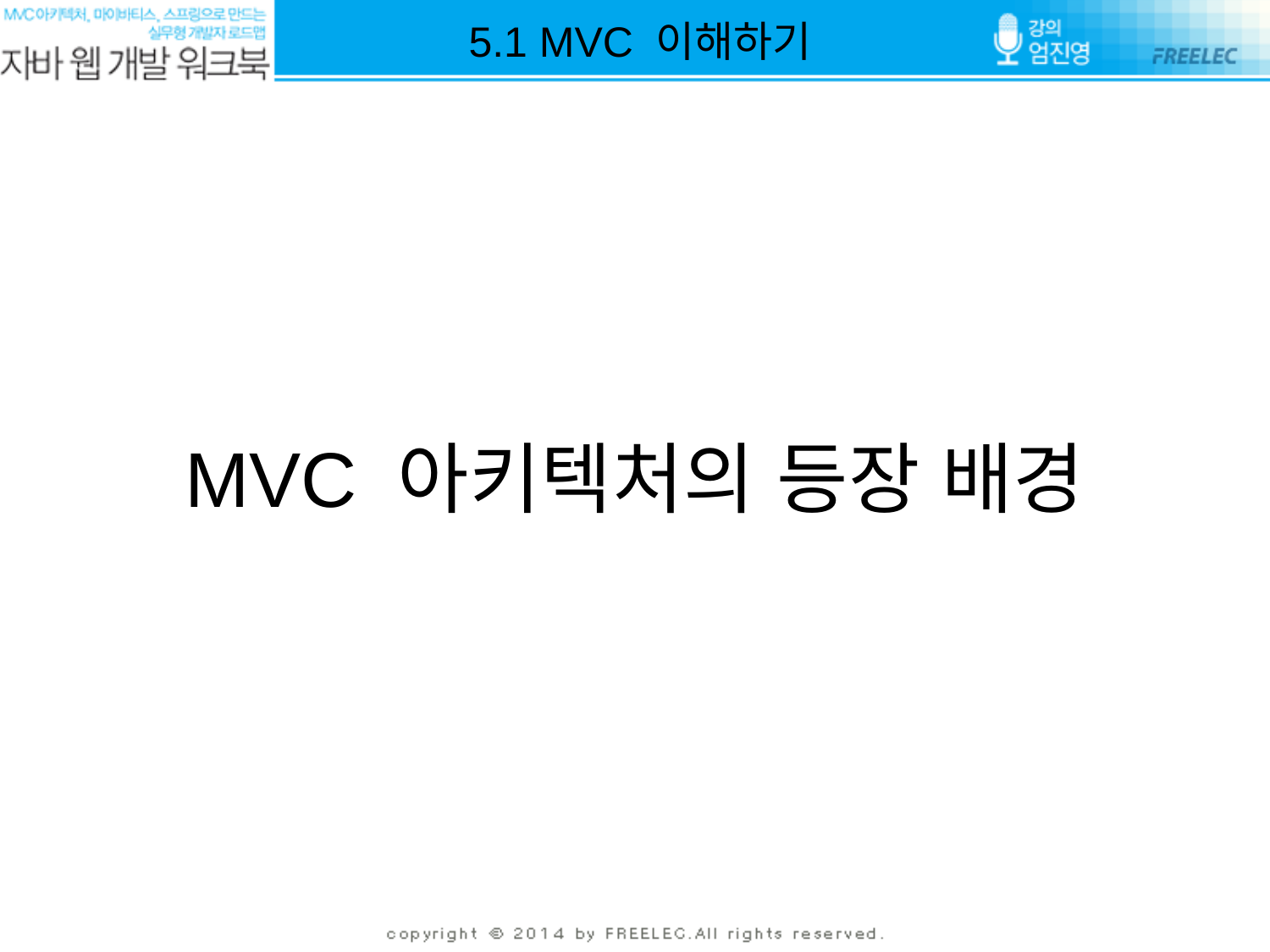

5.1 MVC 이해하기
# MVC 아키텍처의 등장 배경